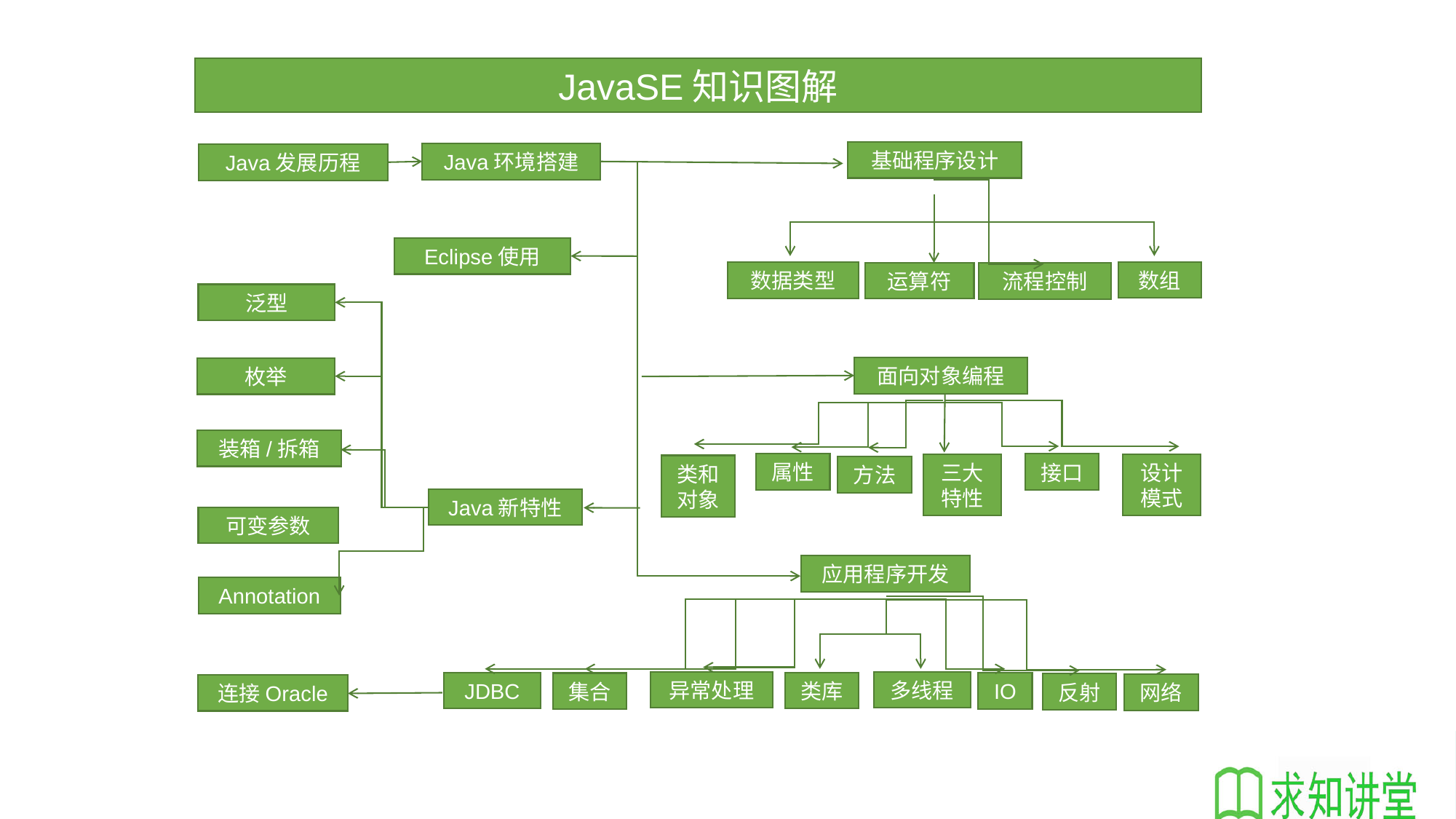

JavaSE知识图解
基础程序设计
Java环境搭建
Java发展历程
Eclipse使用
数组
数据类型
运算符
流程控制
泛型
面向对象编程
枚举
装箱/拆箱
属性
接口
三大特性
设计
模式
类和对象
方法
Java新特性
可变参数
应用程序开发
Annotation
异常处理
多线程
JDBC
类库
IO
集合
反射
网络
连接Oracle